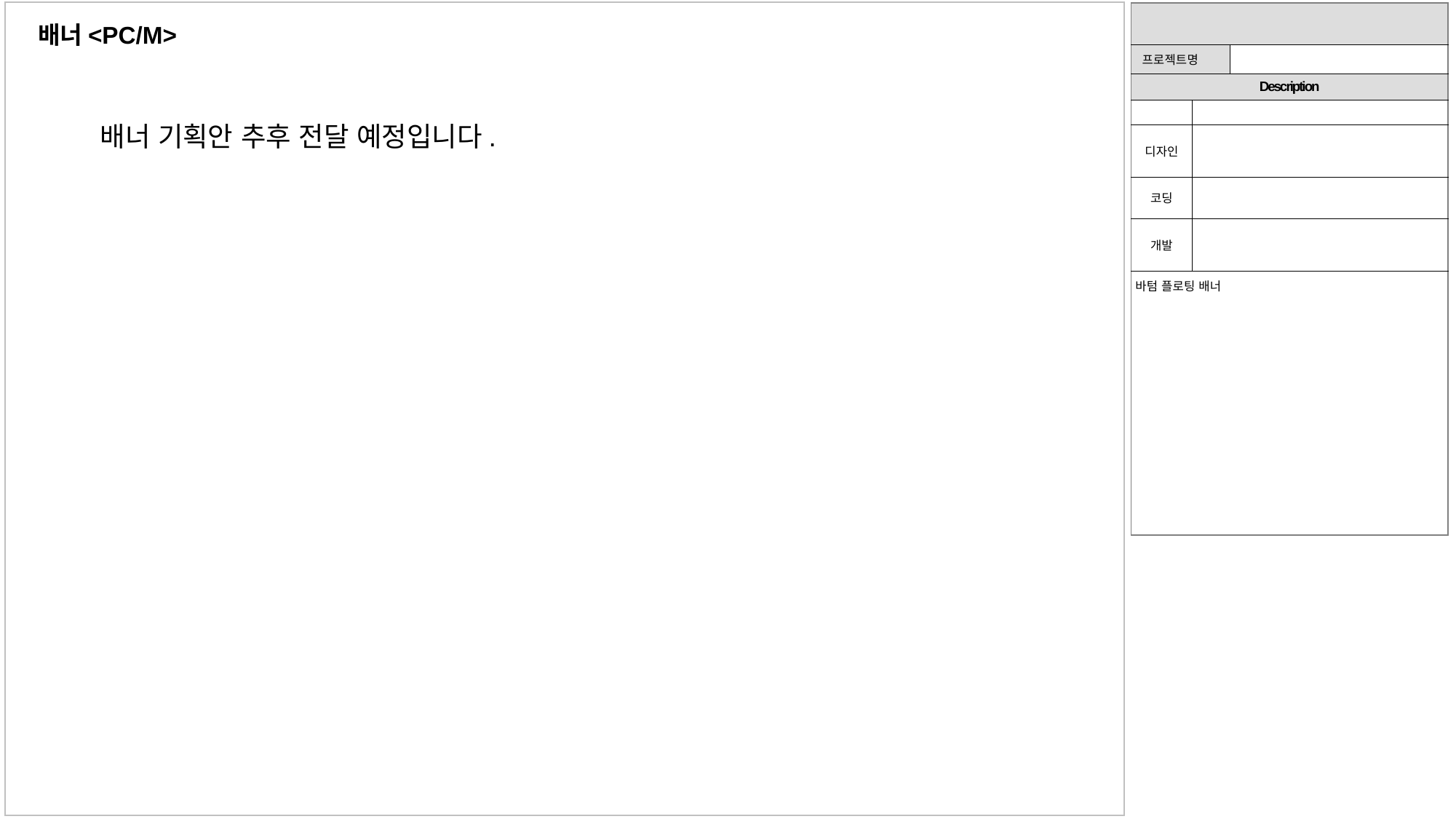

|  |  |  |
| --- | --- | --- |
| 프로젝트명 |  |  |
| Description |  |  |
|  |  |  |
| 디자인 |  |  |
| 코딩 |  |  |
| 개발 |  |  |
| 바텀 플로팅 배너 |  |  |
배너<PC/M>
배너 기획안 추후 전달 예정입니다.